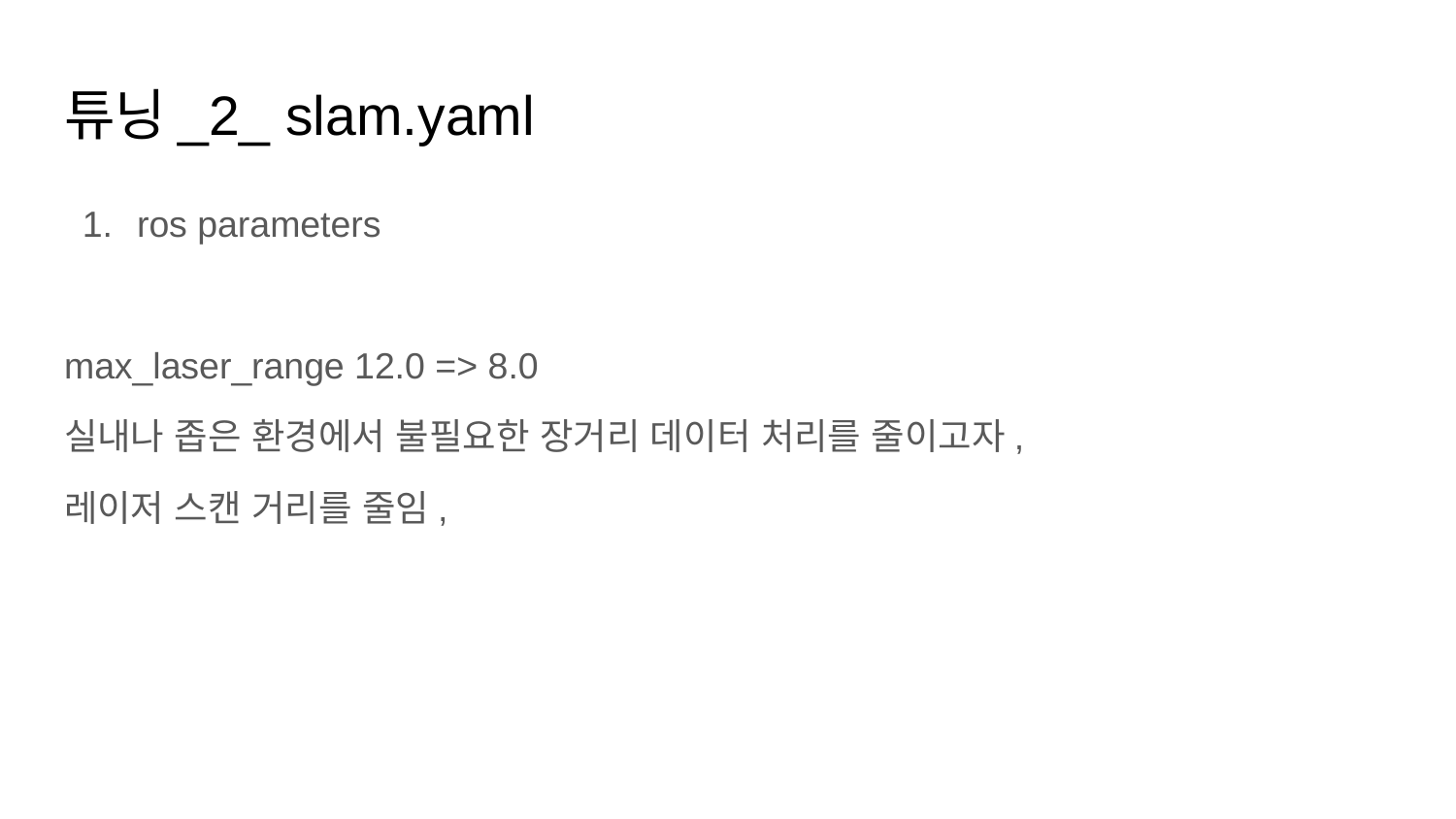

# 튜닝_2_ slam.yaml
ros parameters

max_laser_range 12.0 => 8.0
실내나 좁은 환경에서 불필요한 장거리 데이터 처리를 줄이고자,
레이저 스캔 거리를 줄임,